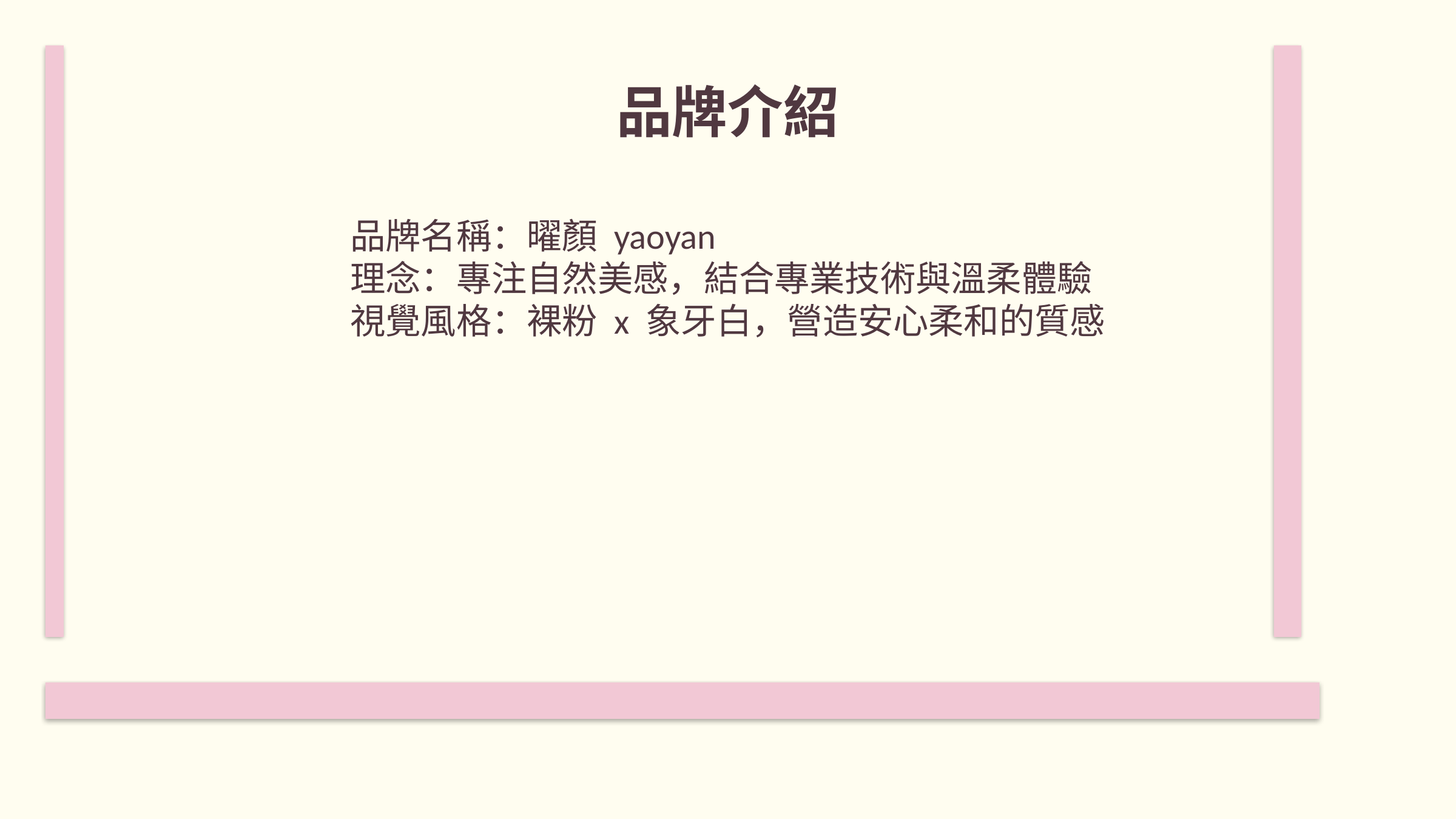

品牌介紹

品牌名稱：曜顏 yaoyan
理念：專注自然美感，結合專業技術與溫柔體驗
視覺風格：裸粉 x 象牙白，營造安心柔和的質感